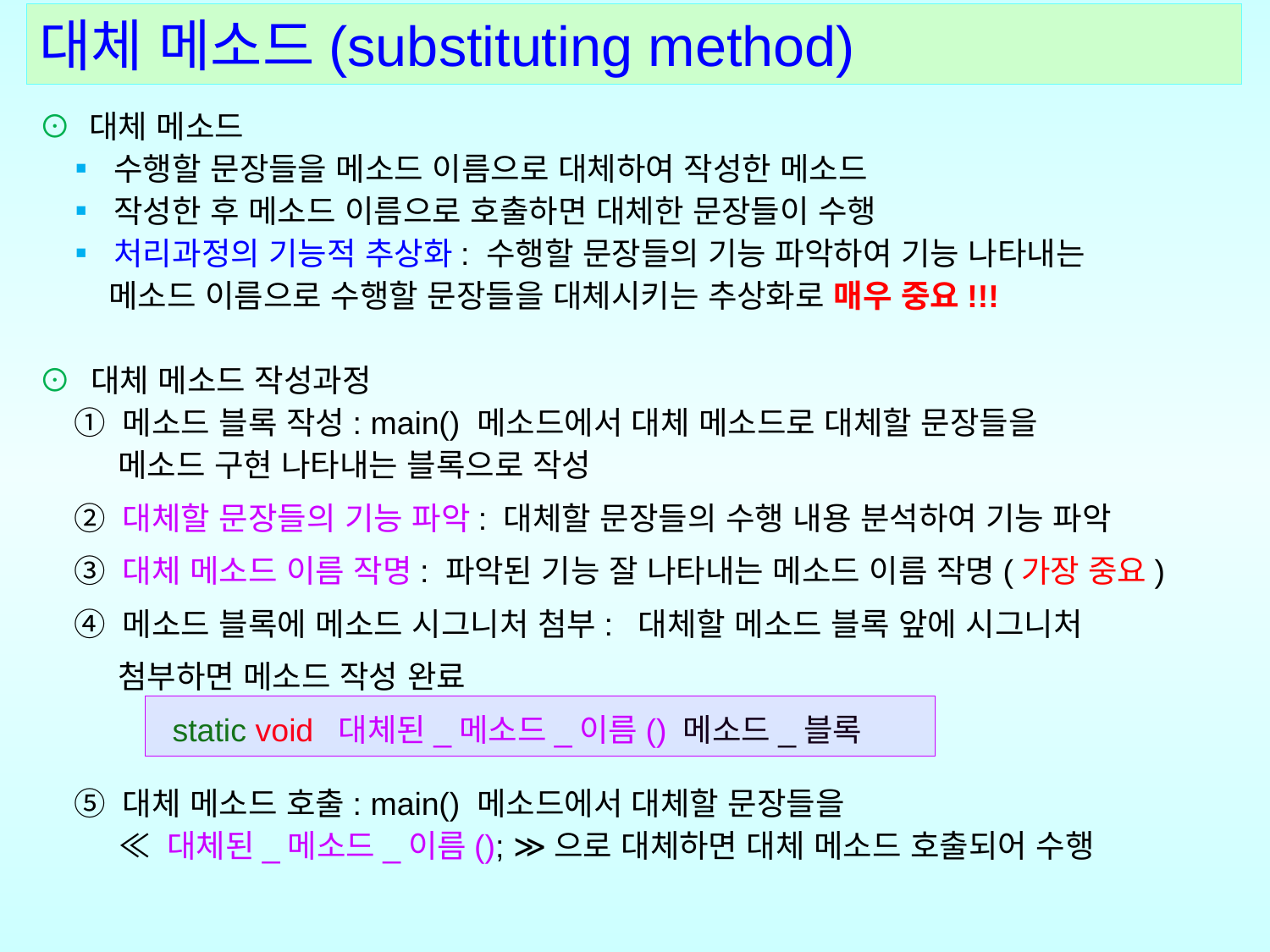

대체 메소드(substituting method)
⊙ 대체 메소드
   ▪ 수행할 문장들을 메소드 이름으로 대체하여 작성한 메소드
   ▪ 작성한 후 메소드 이름으로 호출하면 대체한 문장들이 수행
   ▪ 처리과정의 기능적 추상화: 수행할 문장들의 기능 파악하여 기능 나타내는
       메소드 이름으로 수행할 문장들을 대체시키는 추상화로 매우 중요!!!

⊙ 대체 메소드 작성과정
    ① 메소드 블록 작성: main() 메소드에서 대체 메소드로 대체할 문장들을
        메소드 구현 나타내는 블록으로 작성
    ② 대체할 문장들의 기능 파악: 대체할 문장들의 수행 내용 분석하여 기능 파악
    ③ 대체 메소드 이름 작명: 파악된 기능 잘 나타내는 메소드 이름 작명(가장 중요)
    ④ 메소드 블록에 메소드 시그니처 첨부:  대체할 메소드 블록 앞에 시그니처
        첨부하면 메소드 작성 완료
               static void  대체된_메소드_이름() 메소드_블록
    ⑤ 대체 메소드 호출: main() 메소드에서 대체할 문장들을
         ≪ 대체된_메소드_이름(); ≫으로 대체하면 대체 메소드 호출되어 수행